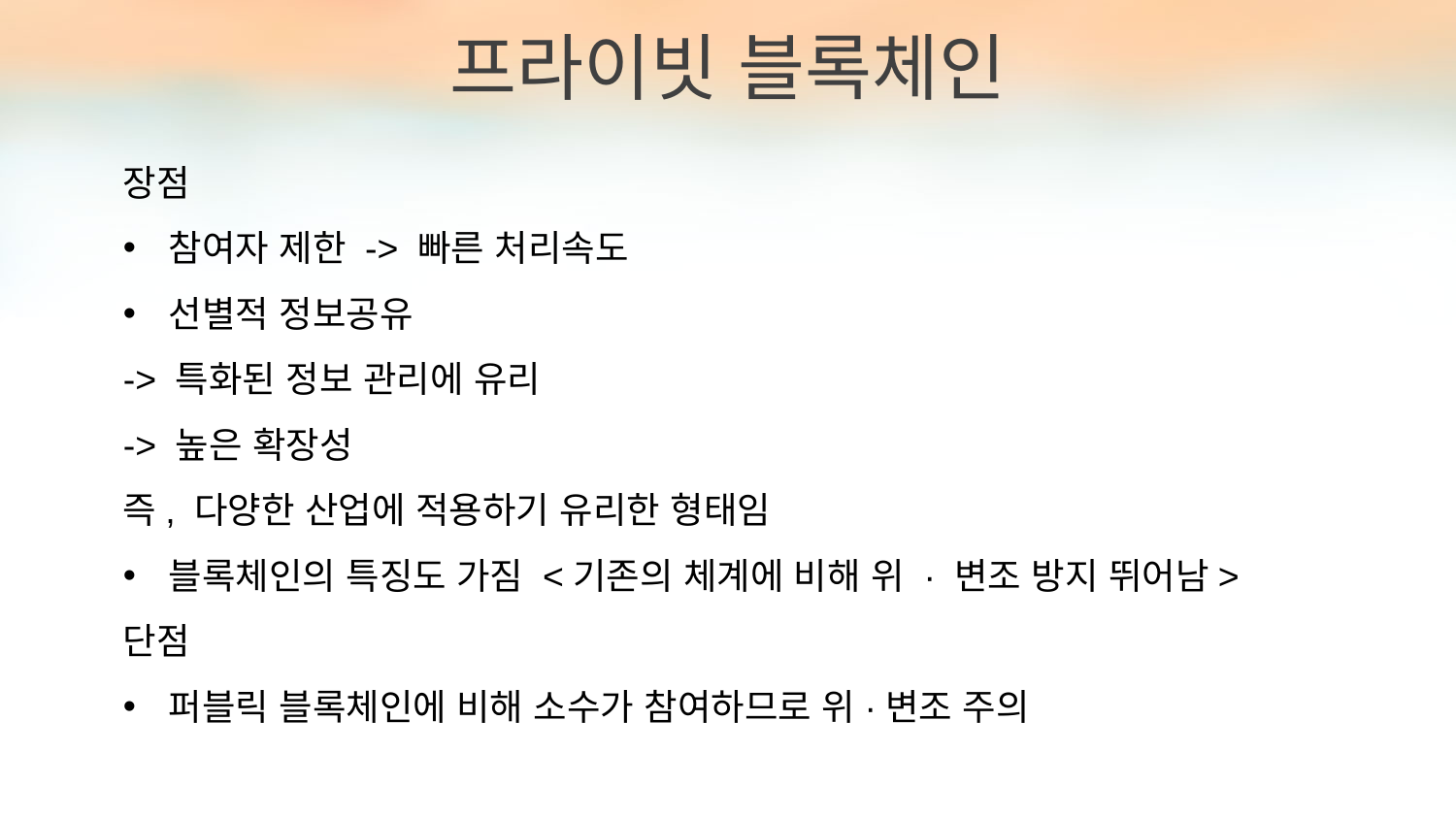

프라이빗 블록체인
장점
참여자 제한 -> 빠른 처리속도
선별적 정보공유
-> 특화된 정보 관리에 유리
-> 높은 확장성
즉, 다양한 산업에 적용하기 유리한 형태임
블록체인의 특징도 가짐 <기존의 체계에 비해 위 · 변조 방지 뛰어남>
단점
퍼블릭 블록체인에 비해 소수가 참여하므로 위·변조 주의